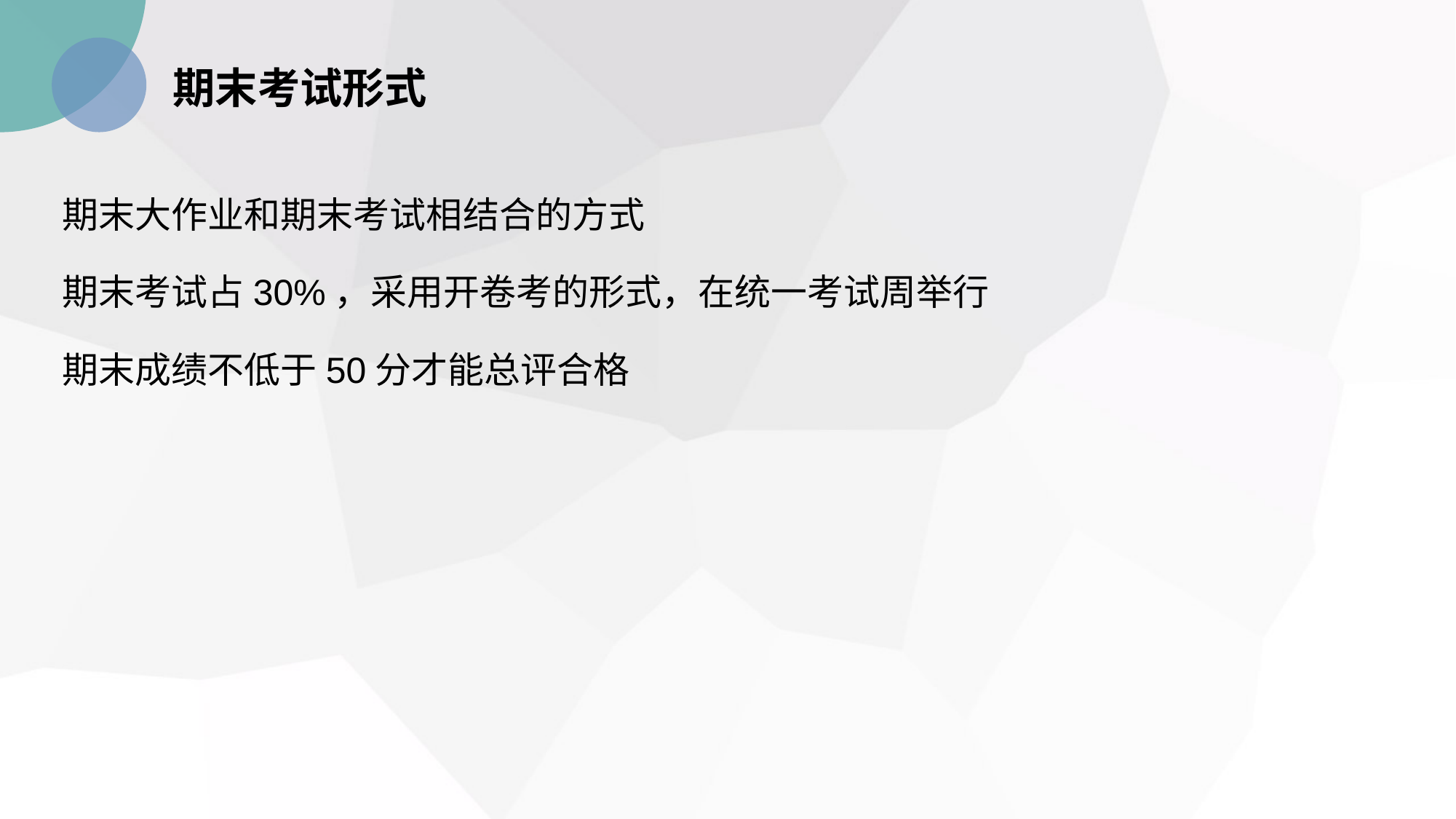

期末考试形式
期末大作业和期末考试相结合的方式
期末考试占30%，采用开卷考的形式，在统一考试周举行
期末成绩不低于50分才能总评合格